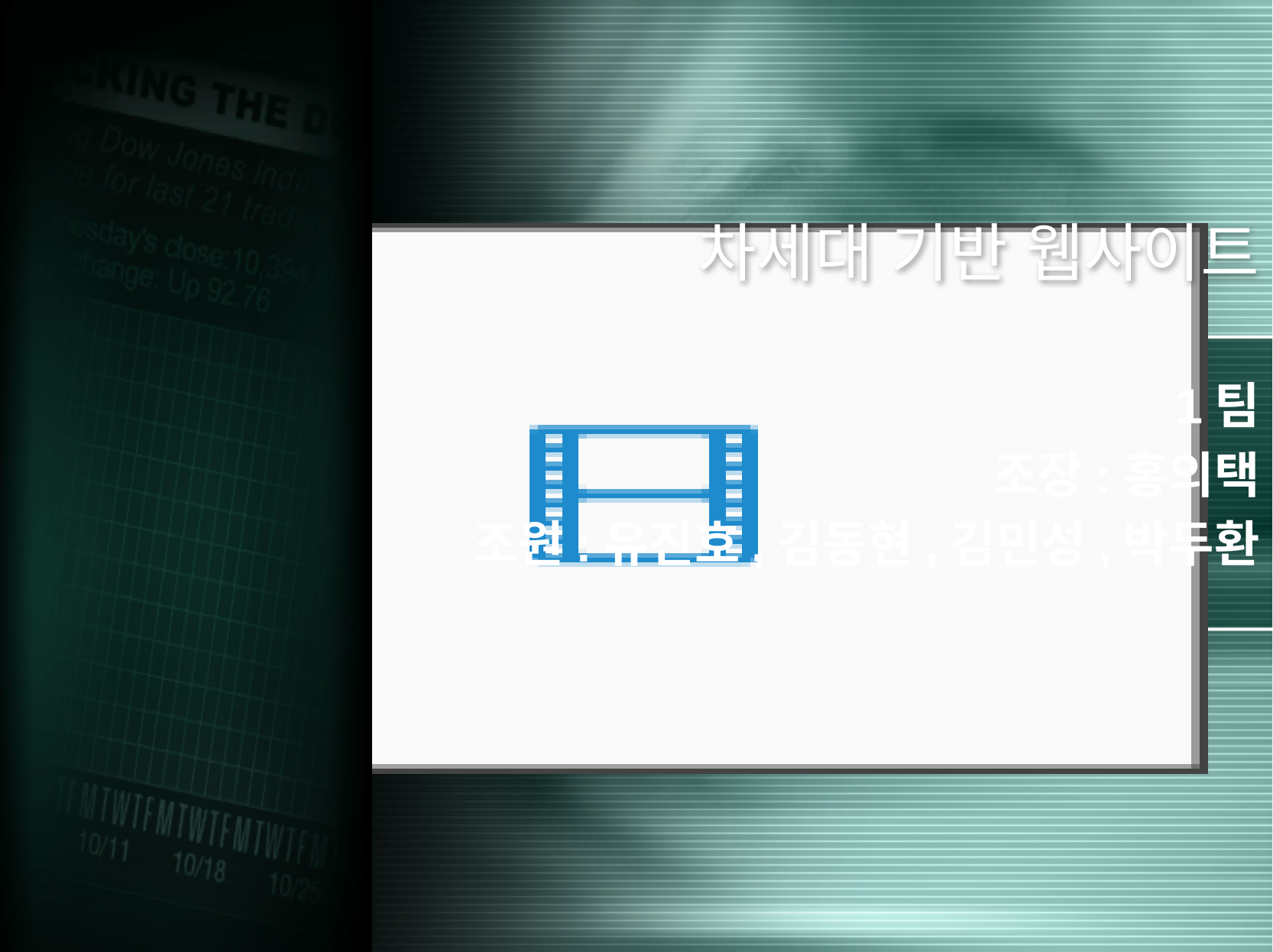

# 차세대 기반 웹사이트
1팀
조장:홍의택
조원:유진호,김동현,김민성,박두환